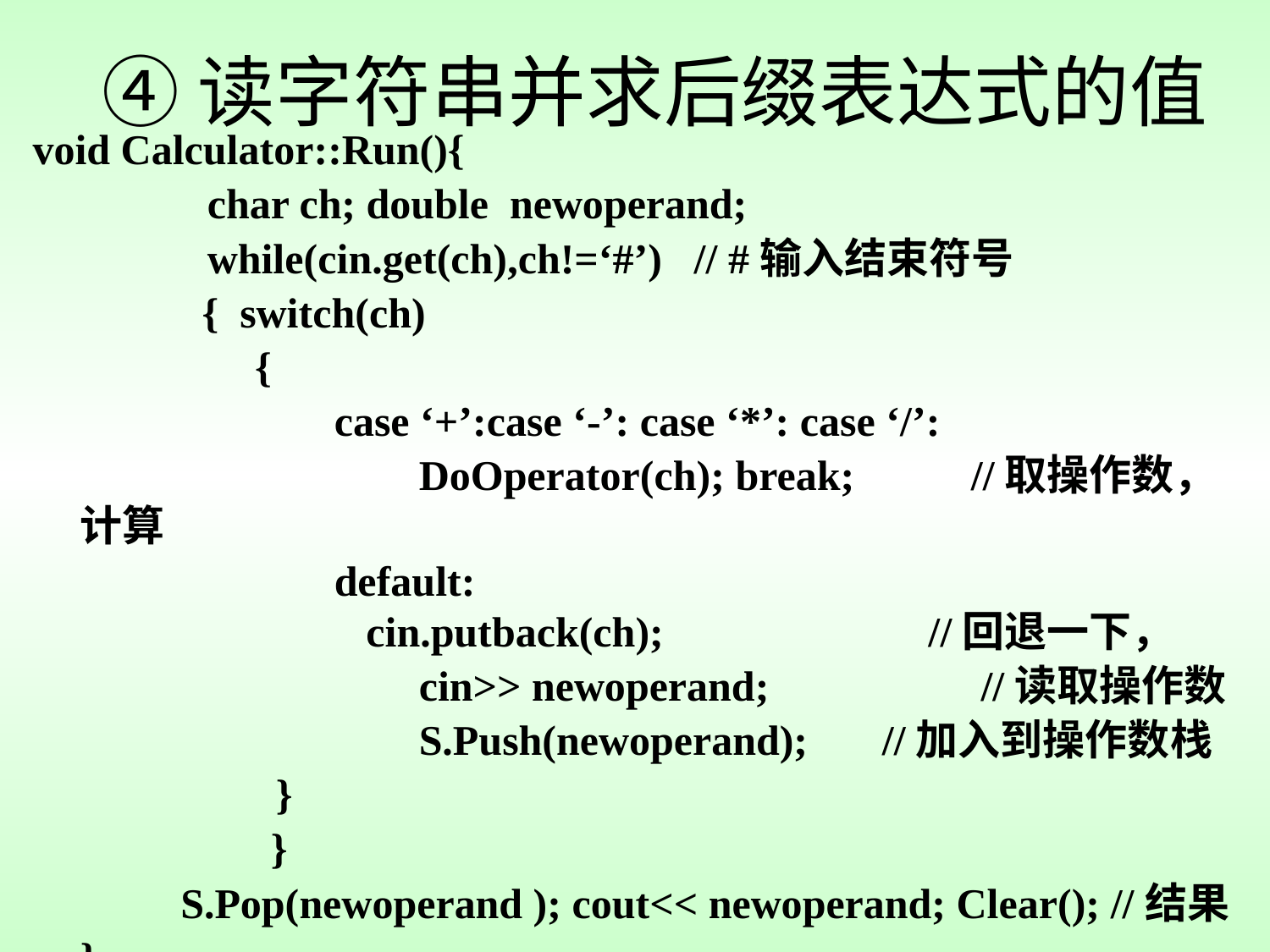

④读字符串并求后缀表达式的值
void Calculator::Run(){
		char ch; double  newoperand;
 		while(cin.get(ch),ch!=‘#’)   // #输入结束符号
                {  switch(ch)
                     {
			case ‘+’:case ‘-’: case ‘*’: case ‘/’:
			        DoOperator(ch); break;           //取操作数，计算
			default:
                           cin.putback(ch);                         //回退一下，
			        cin>> newoperand;                    //读取操作数
			        S.Push(newoperand);       //加入到操作数栈
                       }
		      }
              S.Pop(newoperand ); cout<< newoperand; Clear(); //结果
	};